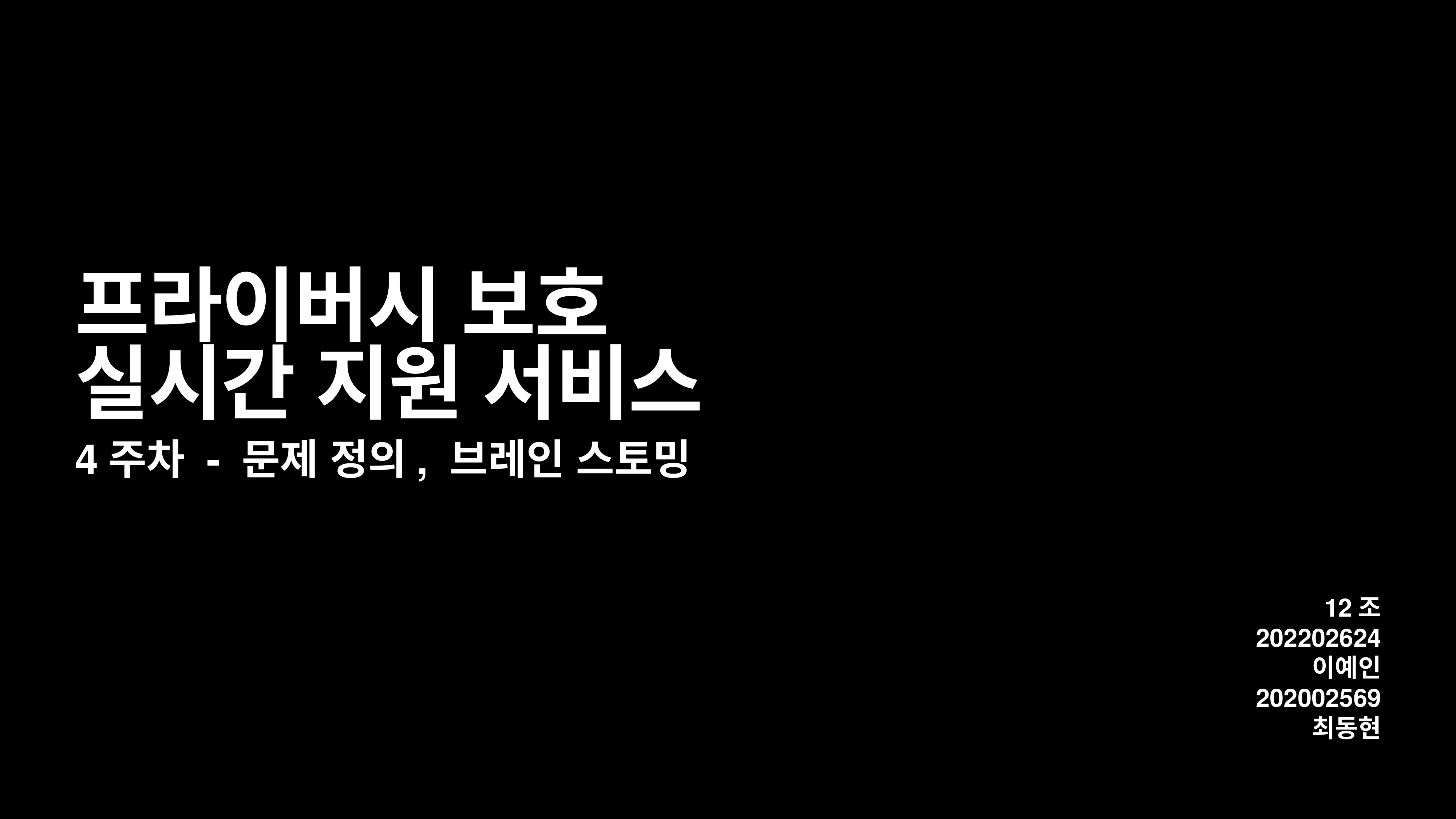

# 프라이버시 보호
실시간 지원 서비스
4주차 - 문제 정의, 브레인 스토밍
12조
202202624 이예인
202002569 최동현